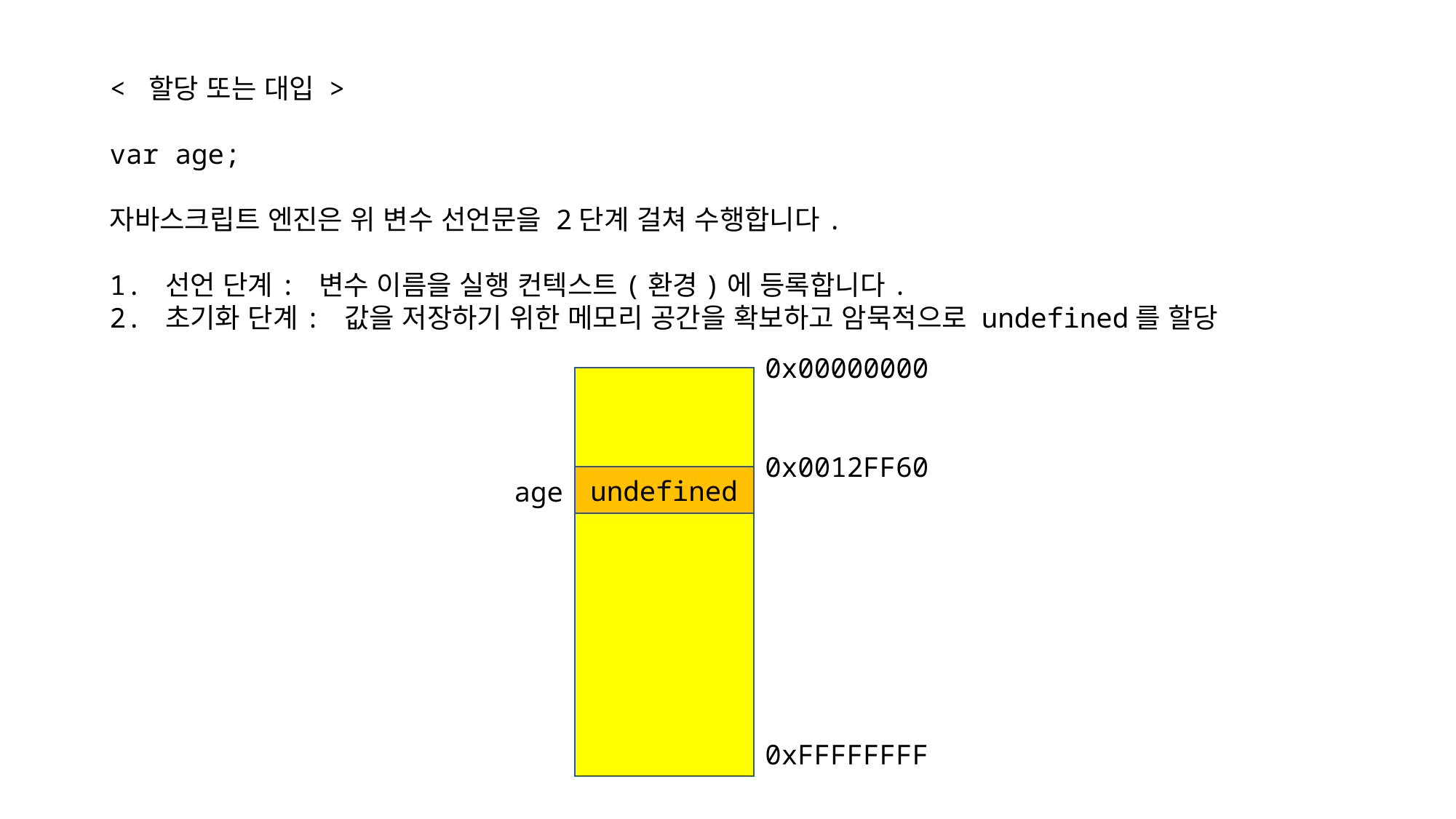

< 할당 또는 대입 >

var age;

자바스크립트 엔진은 위 변수 선언문을 2단계 걸쳐 수행합니다.

1. 선언 단계: 변수 이름을 실행 컨텍스트(환경)에 등록합니다.
2. 초기화 단계: 값을 저장하기 위한 메모리 공간을 확보하고 암묵적으로 undefined를 할당
0x00000000

0x0012FF60
undefined
age
0xFFFFFFFF